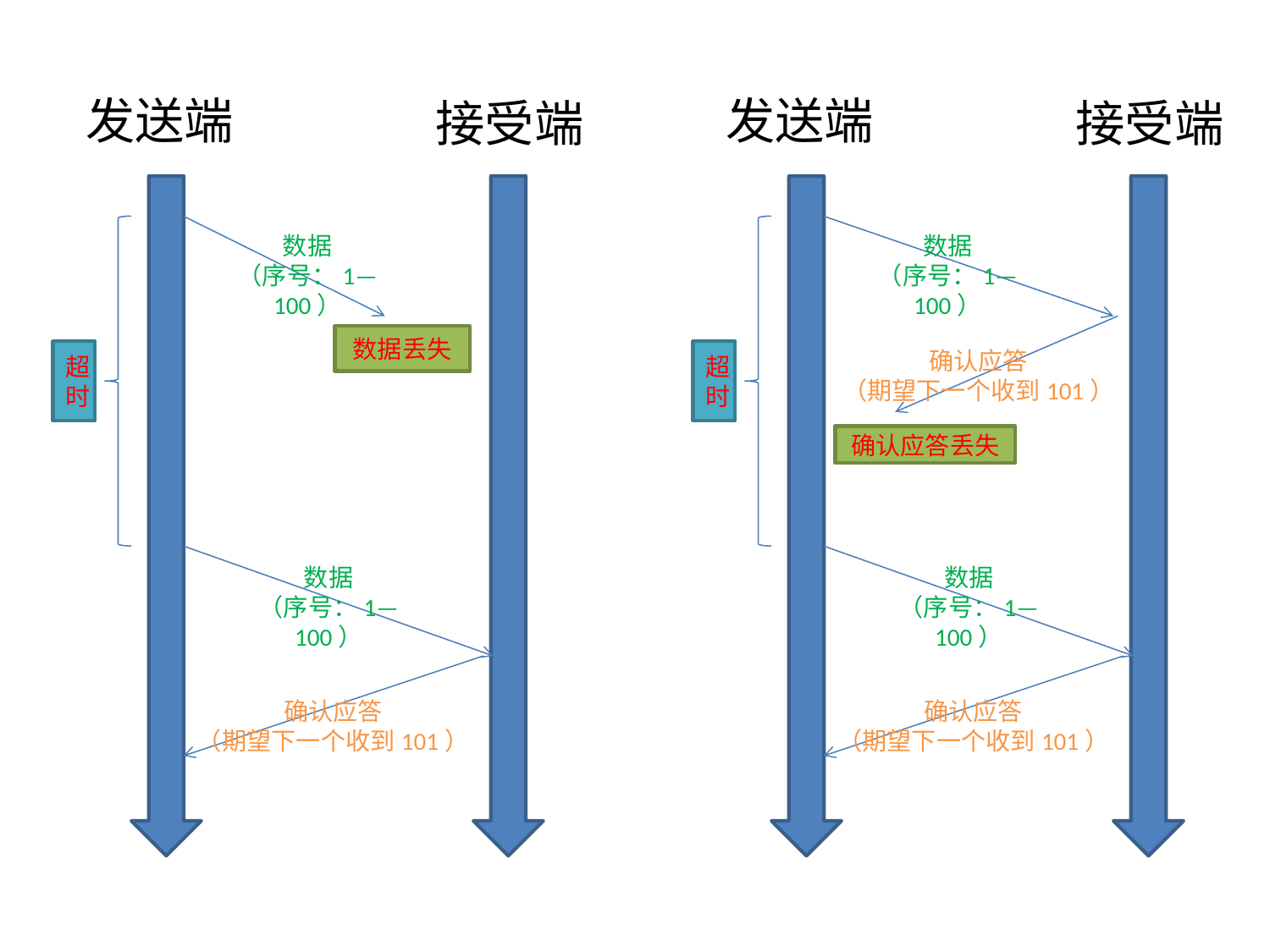

发送端
发送端
接受端
接受端

数据
（序号：1—100）
数据
（序号：1—100）
数据丢失
确认应答
（期望下一个收到101）
超时
超时
确认应答丢失
数据
（序号：1—100）
数据
（序号：1—100）
确认应答
（期望下一个收到101）
确认应答
（期望下一个收到101）